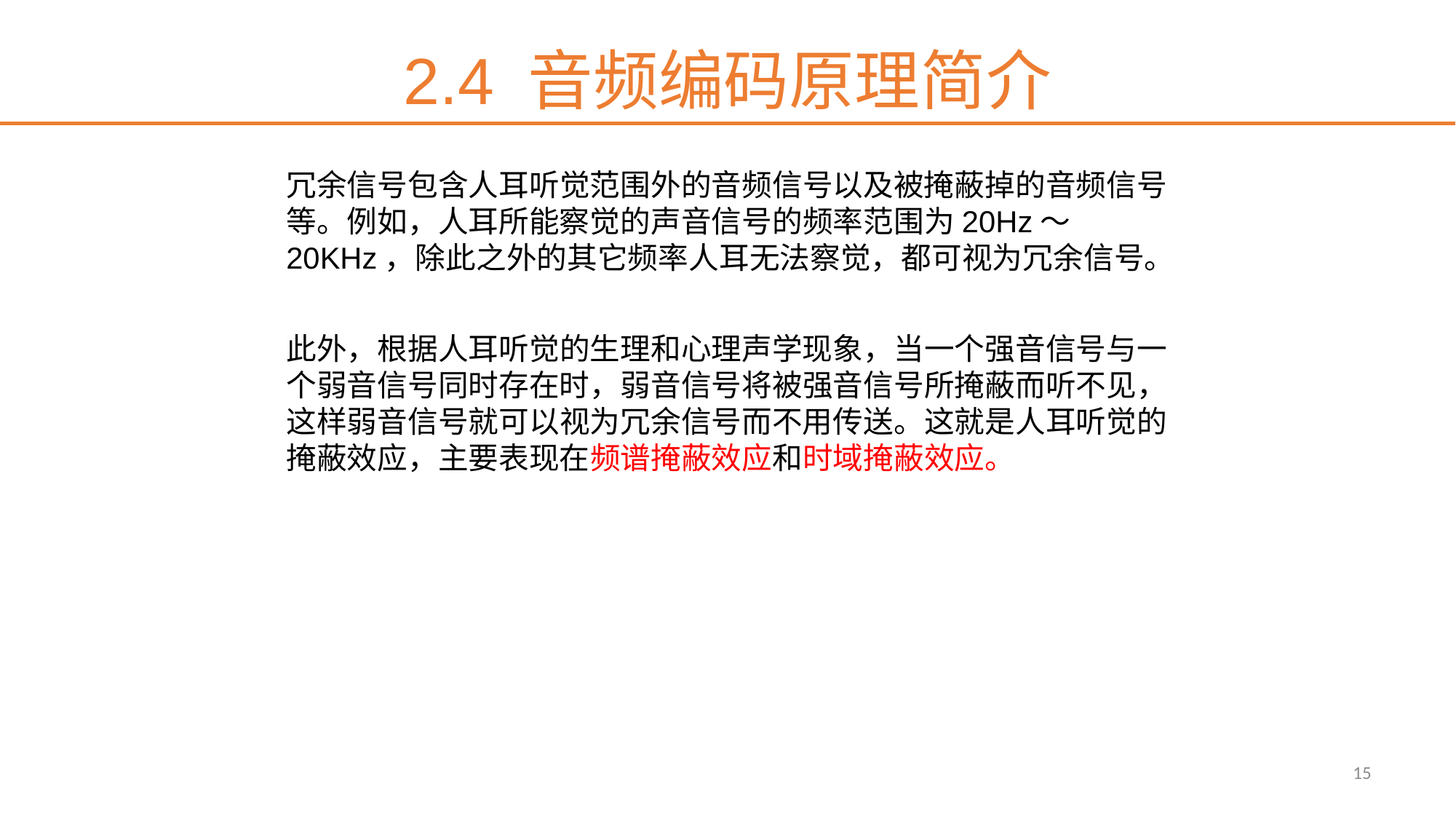

# 2.4 音频编码原理简介
冗余信号包含人耳听觉范围外的音频信号以及被掩蔽掉的音频信号等。例如，人耳所能察觉的声音信号的频率范围为20Hz～20KHz，除此之外的其它频率人耳无法察觉，都可视为冗余信号。

此外，根据人耳听觉的生理和心理声学现象，当一个强音信号与一个弱音信号同时存在时，弱音信号将被强音信号所掩蔽而听不见，这样弱音信号就可以视为冗余信号而不用传送。这就是人耳听觉的掩蔽效应，主要表现在频谱掩蔽效应和时域掩蔽效应。
15